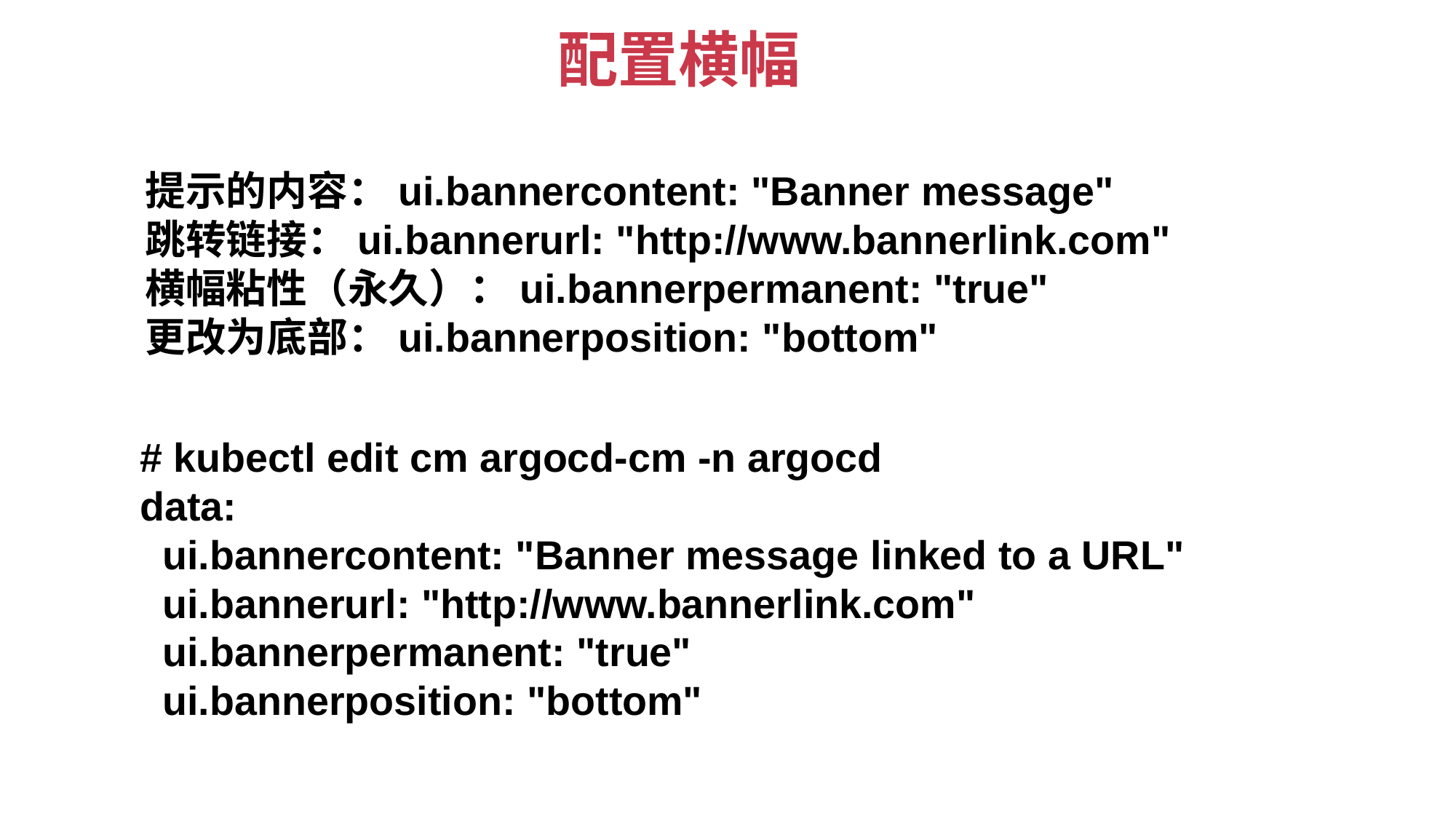

配置横幅
提示的内容：ui.bannercontent: "Banner message"
跳转链接：ui.bannerurl: "http://www.bannerlink.com"
横幅粘性（永久）：ui.bannerpermanent: "true"
更改为底部：ui.bannerposition: "bottom"
# kubectl edit cm argocd-cm -n argocd
data:
  ui.bannercontent: "Banner message linked to a URL"
  ui.bannerurl: "http://www.bannerlink.com"
  ui.bannerpermanent: "true"
  ui.bannerposition: "bottom"